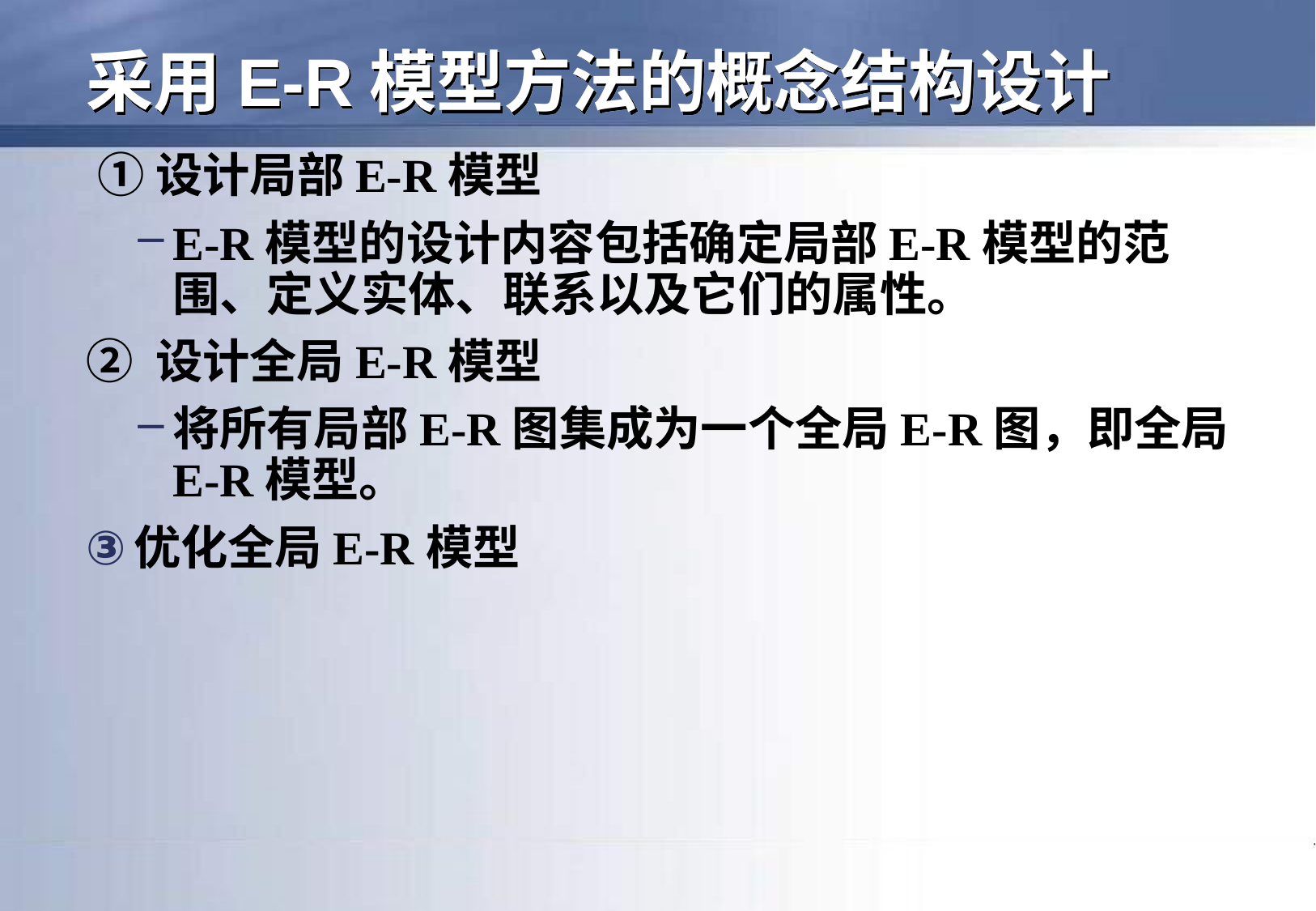

# 采用E-R模型方法的概念结构设计
 ①设计局部E-R模型
E-R模型的设计内容包括确定局部E-R模型的范围、定义实体、联系以及它们的属性。
② 设计全局E-R模型
将所有局部E-R图集成为一个全局E-R图，即全局E-R模型。
优化全局E-R模型

27